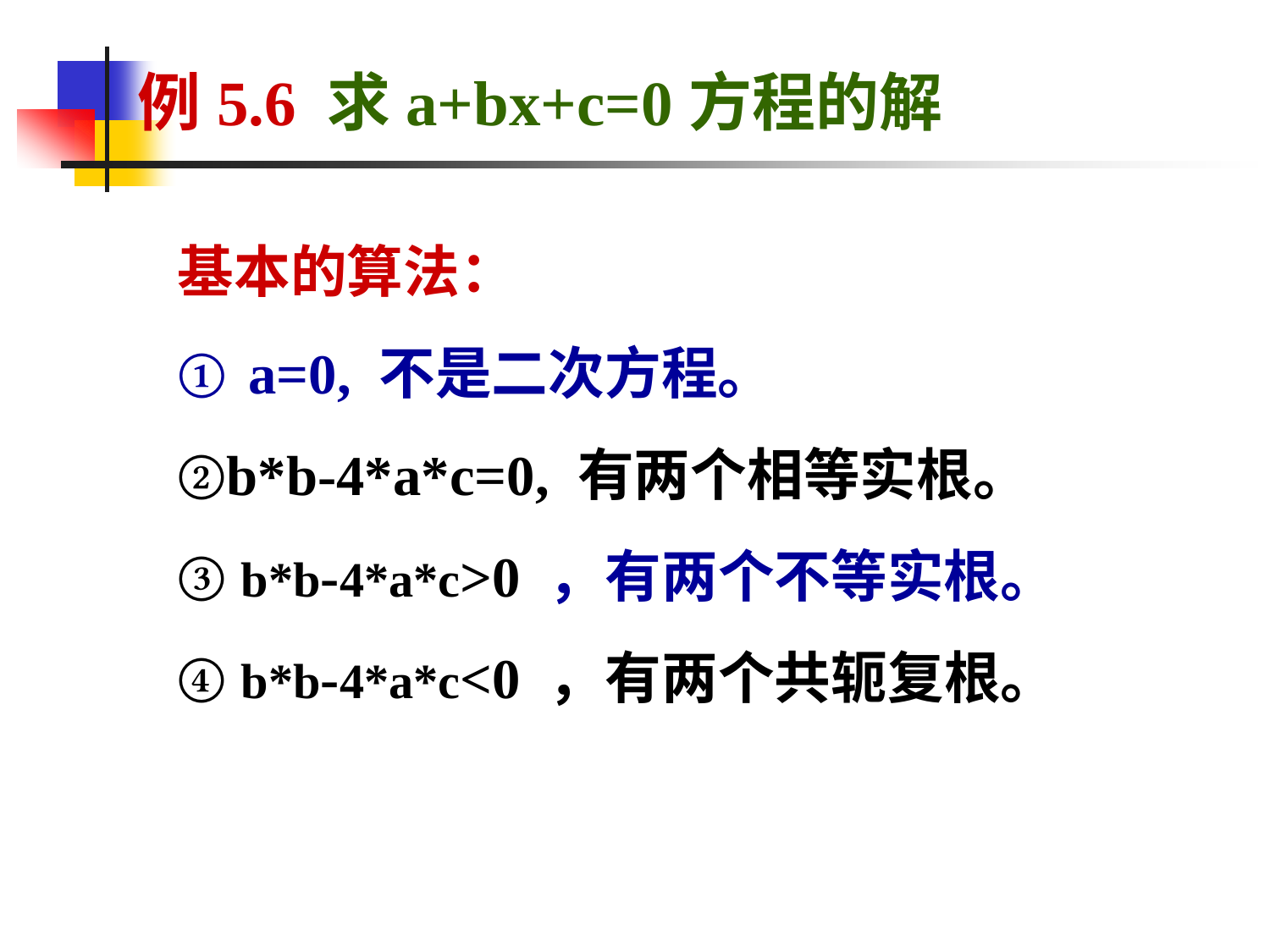

例5.6 求a+bx+c=0方程的解
基本的算法：
① a=0, 不是二次方程。
②b*b-4*a*c=0, 有两个相等实根。
③ b*b-4*a*c>0 ，有两个不等实根。
④ b*b-4*a*c<0 ，有两个共轭复根。